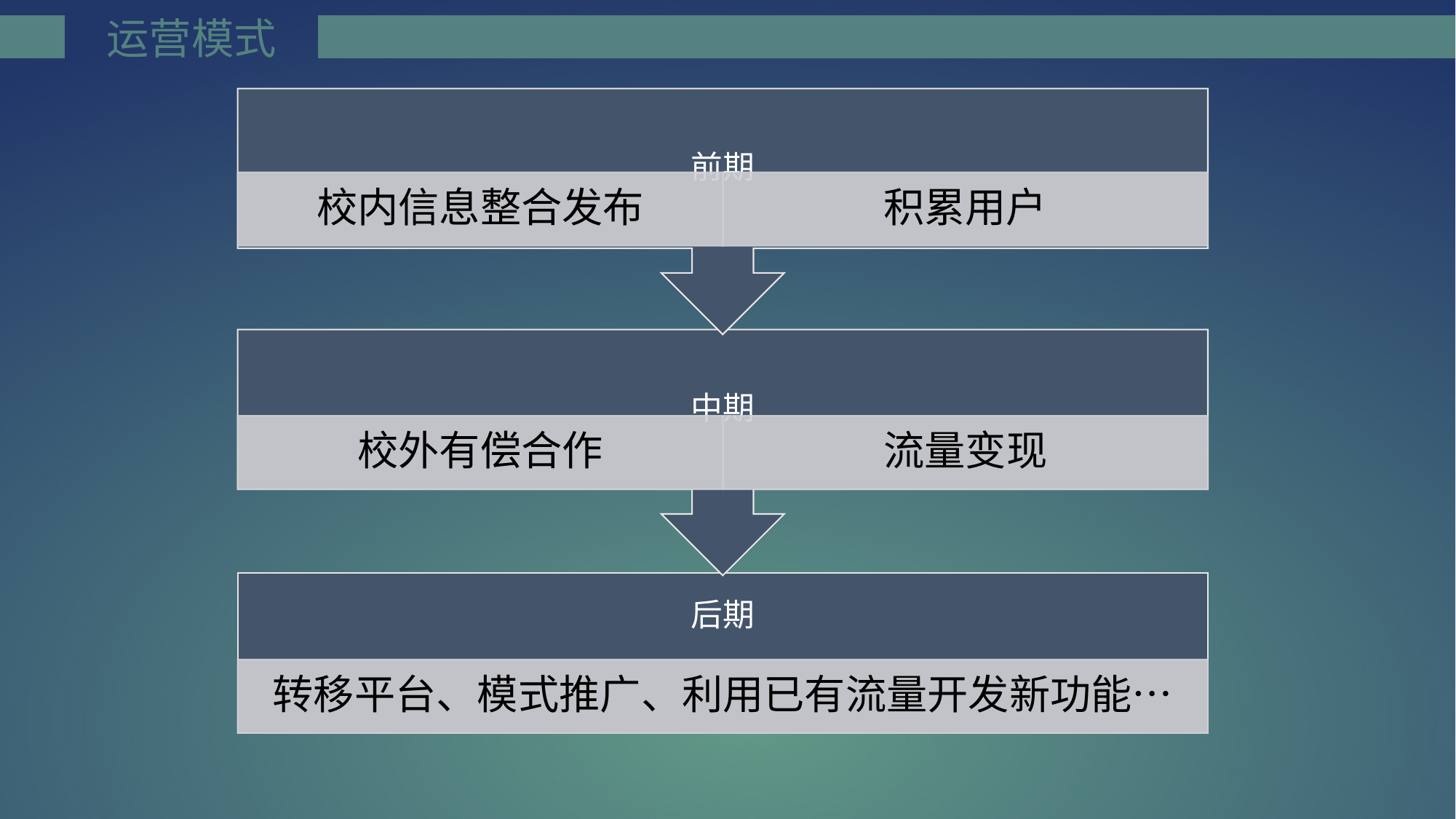

# 运营模式
后期
转移平台、模式推广、利用已有流量开发新功能…
中期
校外有偿合作
流量变现
前期
校内信息整合发布
积累用户